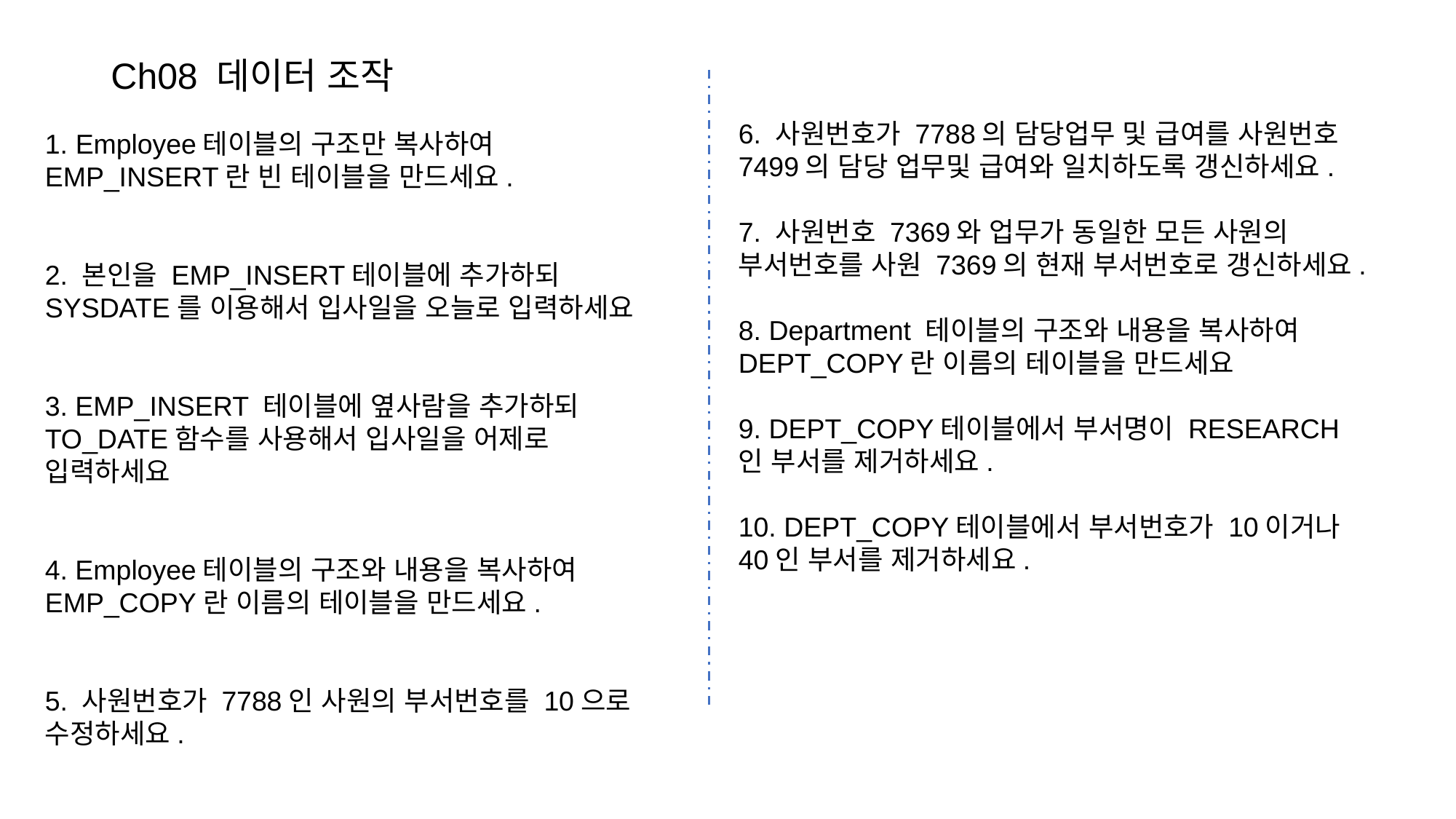

# Ch08 데이터 조작
6. 사원번호가 7788의 담당업무 및 급여를 사원번호 7499의 담당 업무및 급여와 일치하도록 갱신하세요.

7. 사원번호 7369와 업무가 동일한 모든 사원의 부서번호를 사원 7369의 현재 부서번호로 갱신하세요.

8. Department 테이블의 구조와 내용을 복사하여 DEPT_COPY란 이름의 테이블을 만드세요

9. DEPT_COPY테이블에서 부서명이 RESEARCH인 부서를 제거하세요.

10. DEPT_COPY테이블에서 부서번호가 10이거나 40인 부서를 제거하세요.
1. Employee테이블의 구조만 복사하여 EMP_INSERT란 빈 테이블을 만드세요.

2. 본인을 EMP_INSERT테이블에 추가하되 SYSDATE를 이용해서 입사일을 오늘로 입력하세요

3. EMP_INSERT 테이블에 옆사람을 추가하되 TO_DATE함수를 사용해서 입사일을 어제로 입력하세요

4. Employee테이블의 구조와 내용을 복사하여 EMP_COPY란 이름의 테이블을 만드세요.

5. 사원번호가 7788인 사원의 부서번호를 10으로 수정하세요.